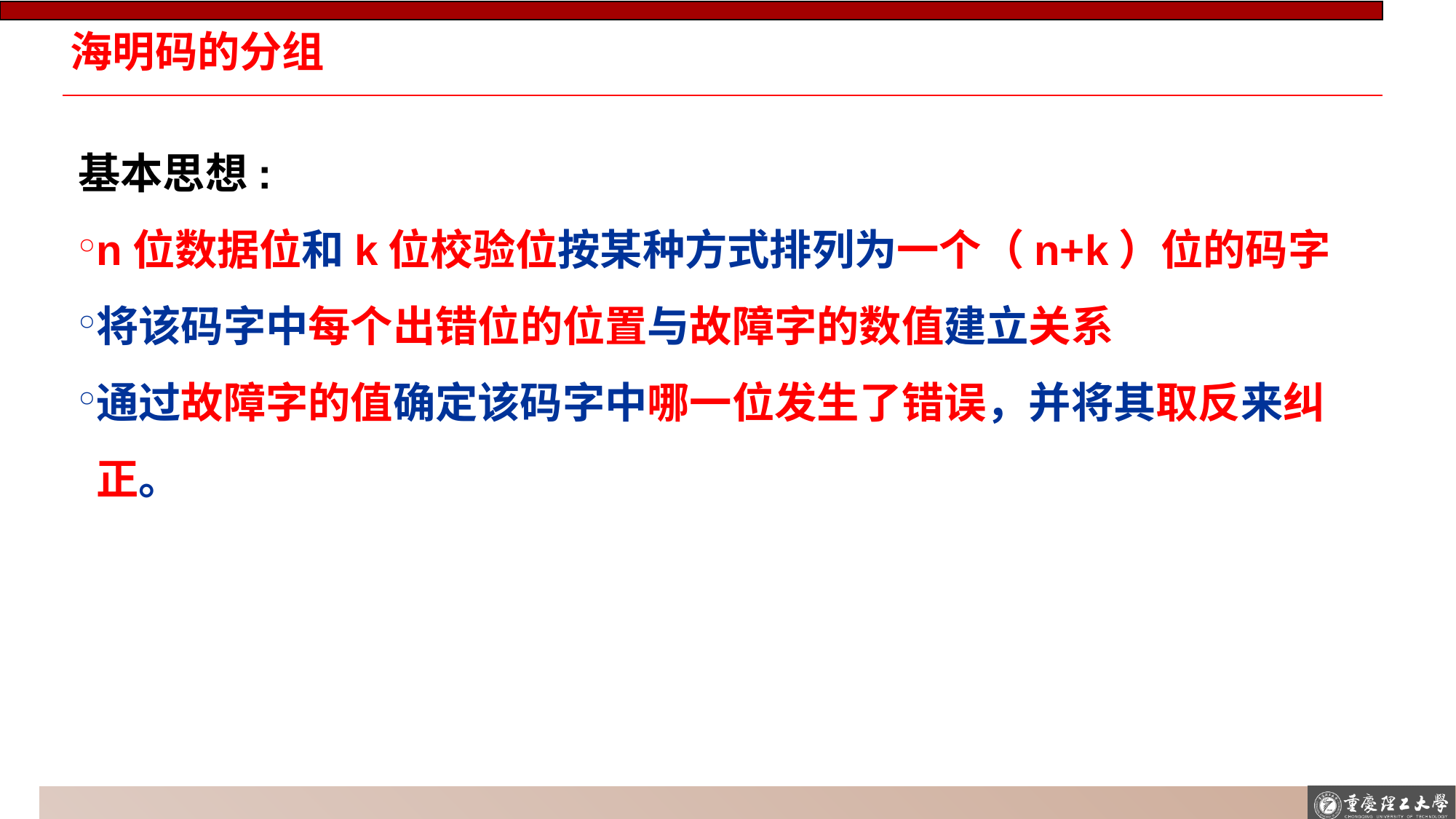

# 海明码的分组
基本思想:
n位数据位和k位校验位按某种方式排列为一个（n+k）位的码字
将该码字中每个出错位的位置与故障字的数值建立关系
通过故障字的值确定该码字中哪一位发生了错误，并将其取反来纠正。